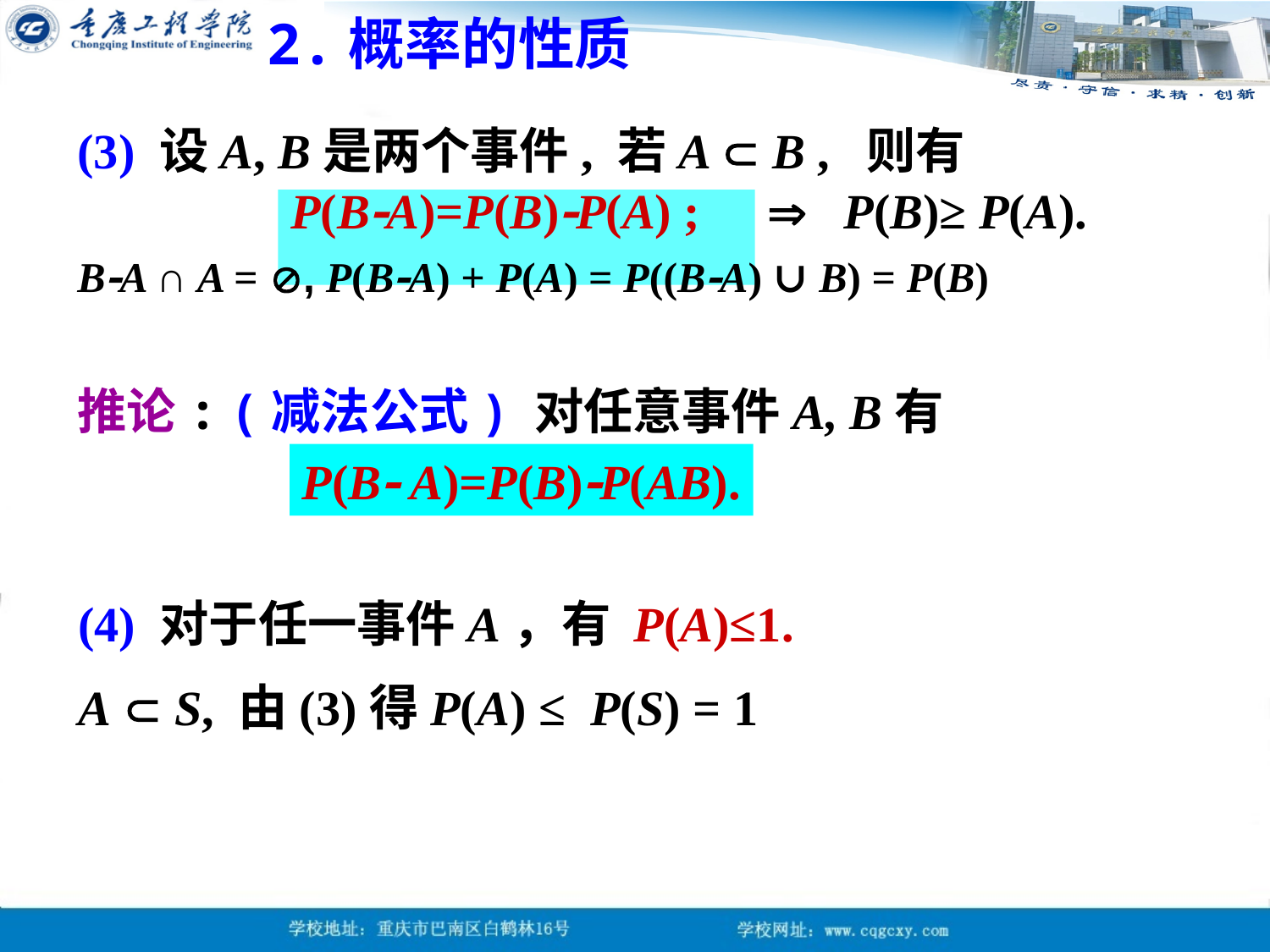

2.概率的性质
(3) 设A, B是两个事件, 若A ⊂ B ,  则有
P(B−A)=P(B)−P(A) ;
⇒   P(B)≥ P(A).
B−A ∩ A = ∅, P(B−A) + P(A) = P((B−A) ∪ B) = P(B)
推论: (减法公式) 对任意事件A, B有
P(B− A)=P(B)−P(AB).
(4) 对于任一事件A，有 P(A)≤1.
A ⊂ S, 由(3)得P(A) ≤  P(S) = 1